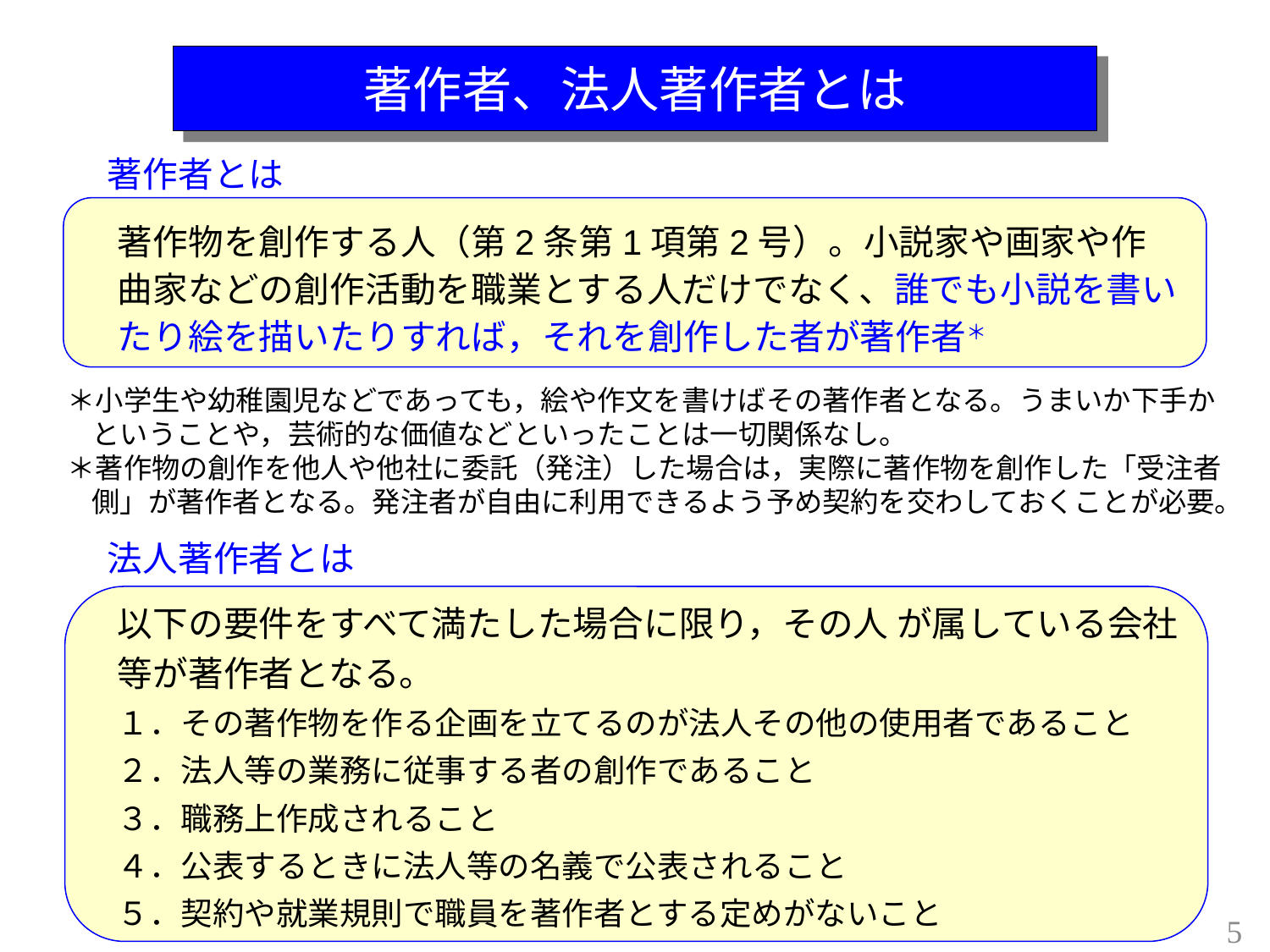

著作者、法人著作者とは
著作者とは

著作物を創作する人（第2条第1項第2号）。小説家や画家や作曲家などの創作活動を職業とする人だけでなく、誰でも小説を書いたり絵を描いたりすれば，それを創作した者が著作者＊
＊小学生や幼稚園児などであっても，絵や作文を書けばその著作者となる。うまいか下手かということや，芸術的な価値などといったことは一切関係なし。
＊著作物の創作を他人や他社に委託（発注）した場合は，実際に著作物を創作した「受注者側」が著作者となる。発注者が自由に利用できるよう予め契約を交わしておくことが必要。
法人著作者とは

以下の要件をすべて満たした場合に限り，その人 が属している会社等が著作者となる。
１．その著作物を作る企画を立てるのが法人その他の使用者であること
２．法人等の業務に従事する者の創作であること
３．職務上作成されること
４．公表するときに法人等の名義で公表されること
５．契約や就業規則で職員を著作者とする定めがないこと
5